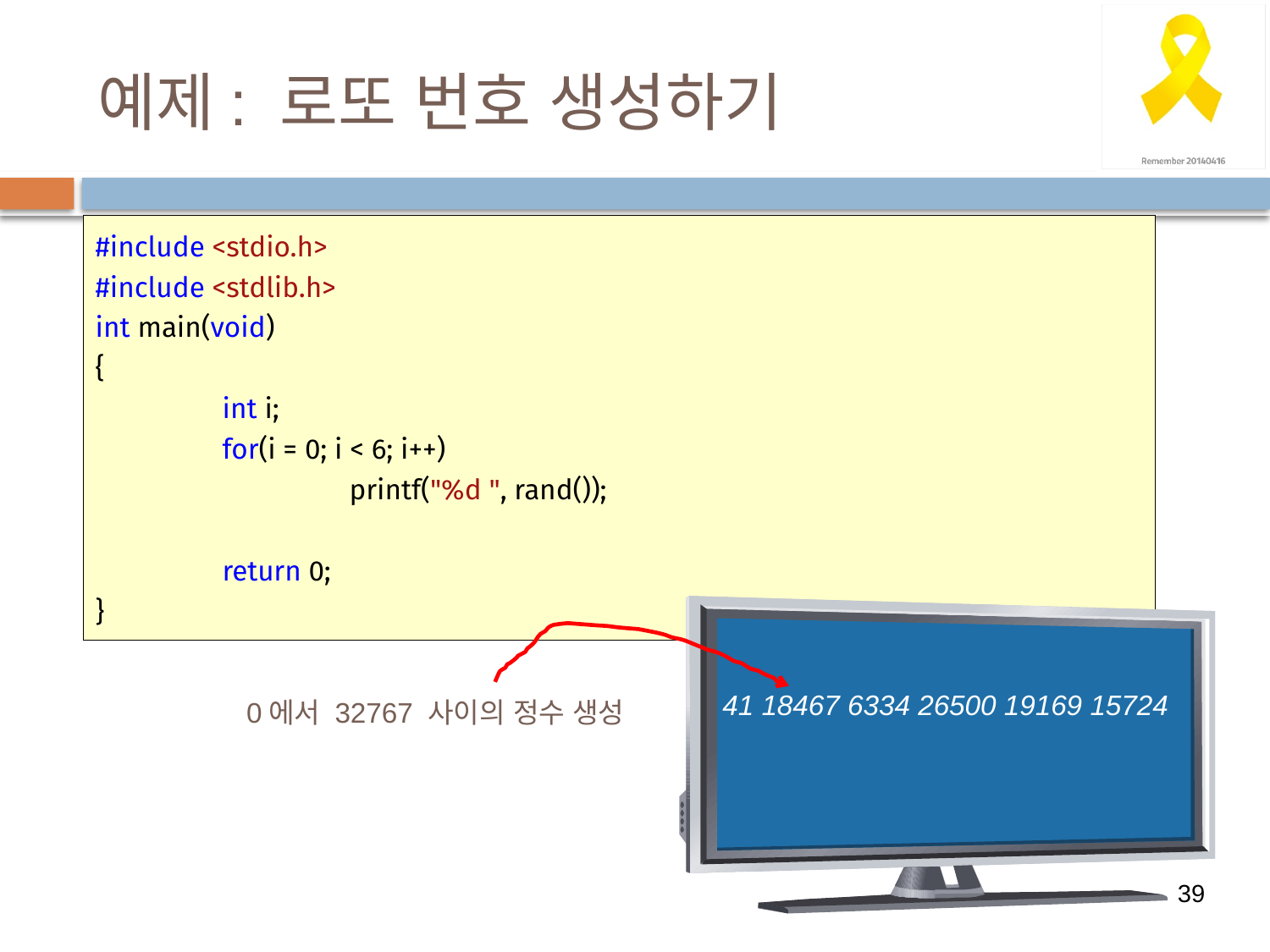

# 예제: 로또 번호 생성하기
#include <stdio.h>
#include <stdlib.h>
int main(void)
{
	int i;
	for(i = 0; i < 6; i++)
		printf("%d ", rand());

	return 0;
}

41 18467 6334 26500 19169 15724
0에서 32767 사이의 정수 생성
39